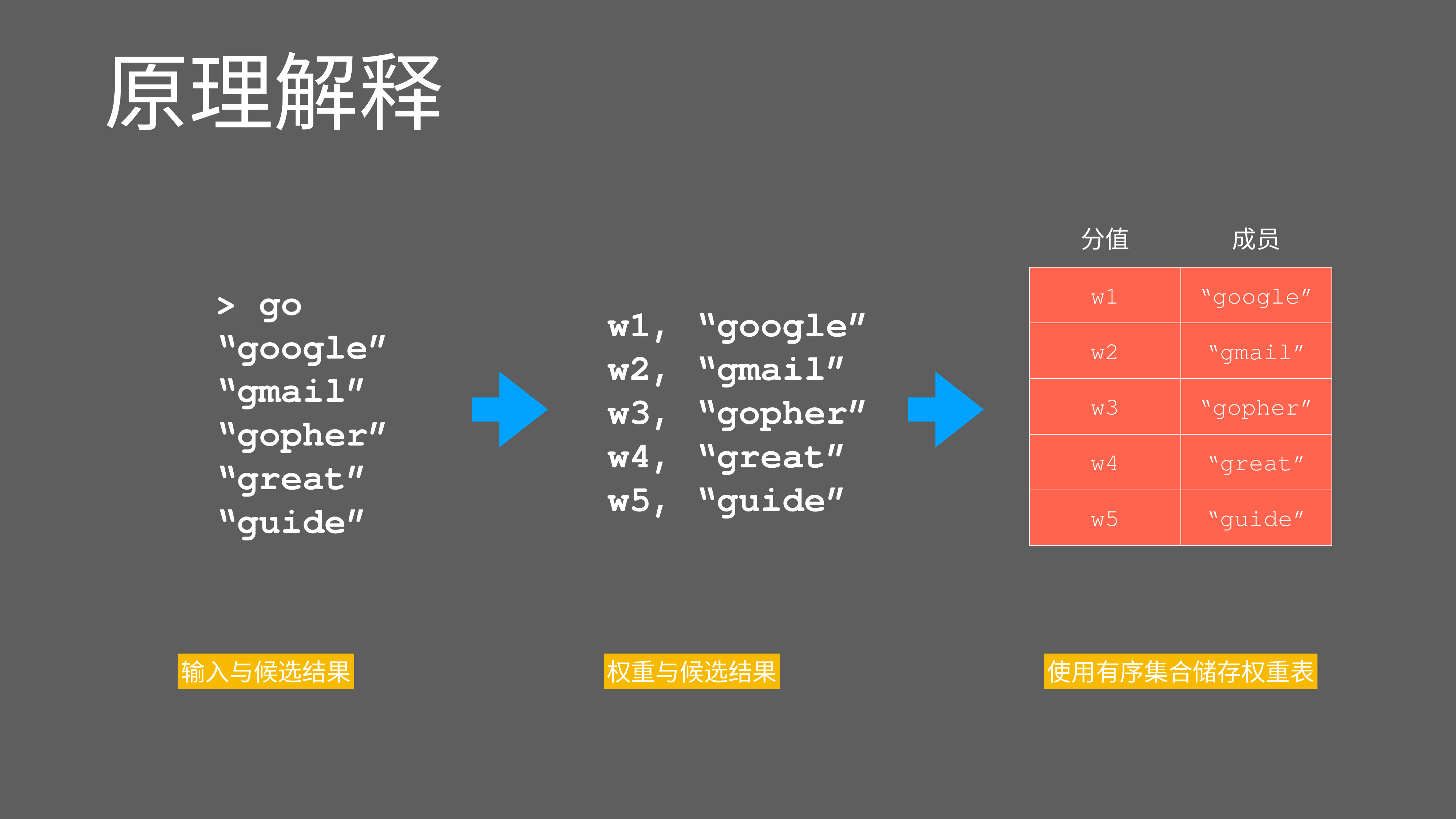

# 原理解释
| 分值 | 成员 |
| --- | --- |
| w1 | “google” |
| w2 | “gmail” |
| w3 | “gopher” |
| w4 | “great” |
| w5 | “guide” |
> go
“google”
“gmail”
“gopher”
“great”
“guide”
w1, “google”
w2, “gmail”
w3, “gopher”
w4, “great”
w5, “guide”

输入与候选结果
权重与候选结果
使用有序集合储存权重表